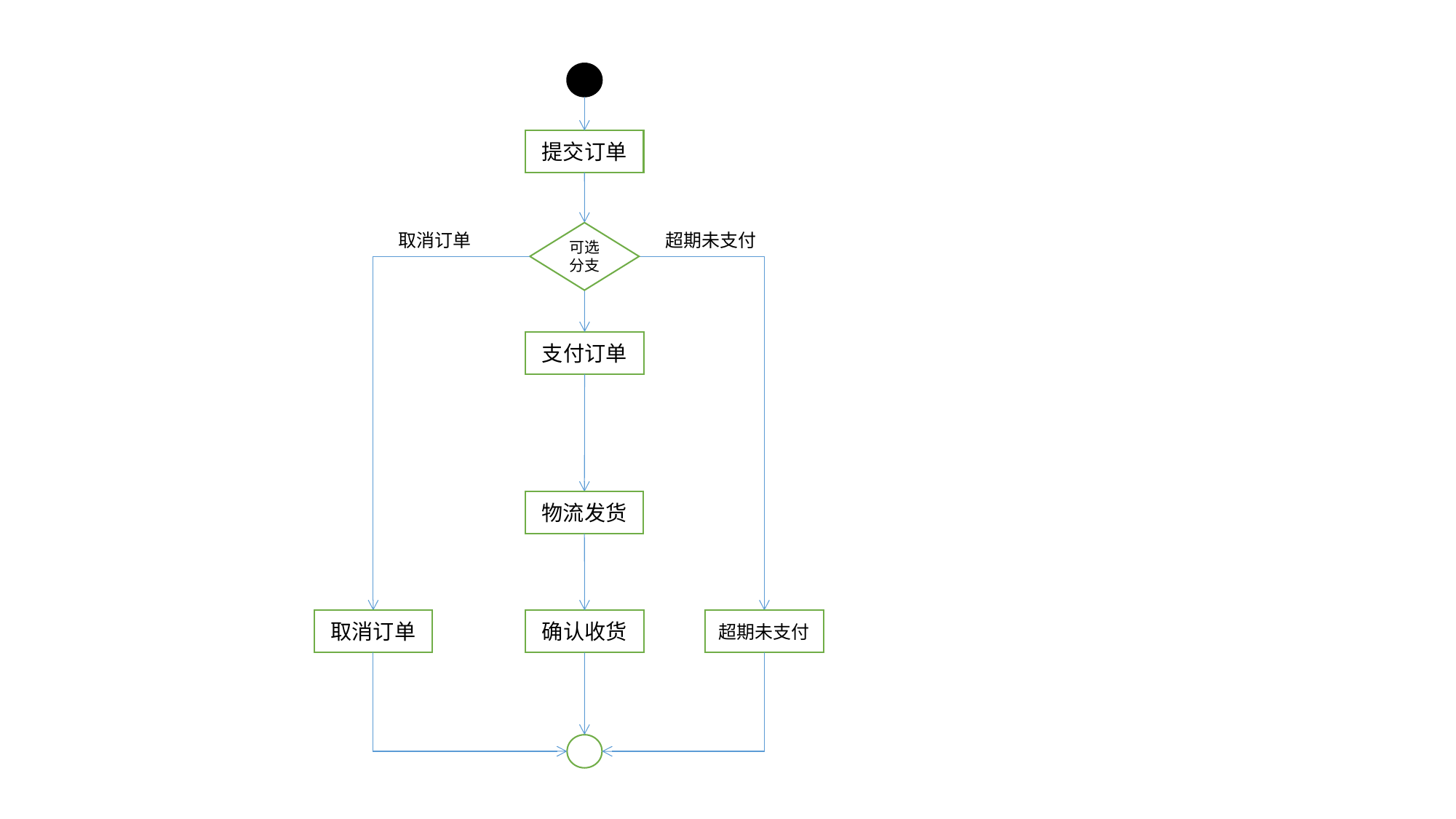

提交订单
可选分支
取消订单
超期未支付
支付订单
物流发货
取消订单
确认收货
超期未支付